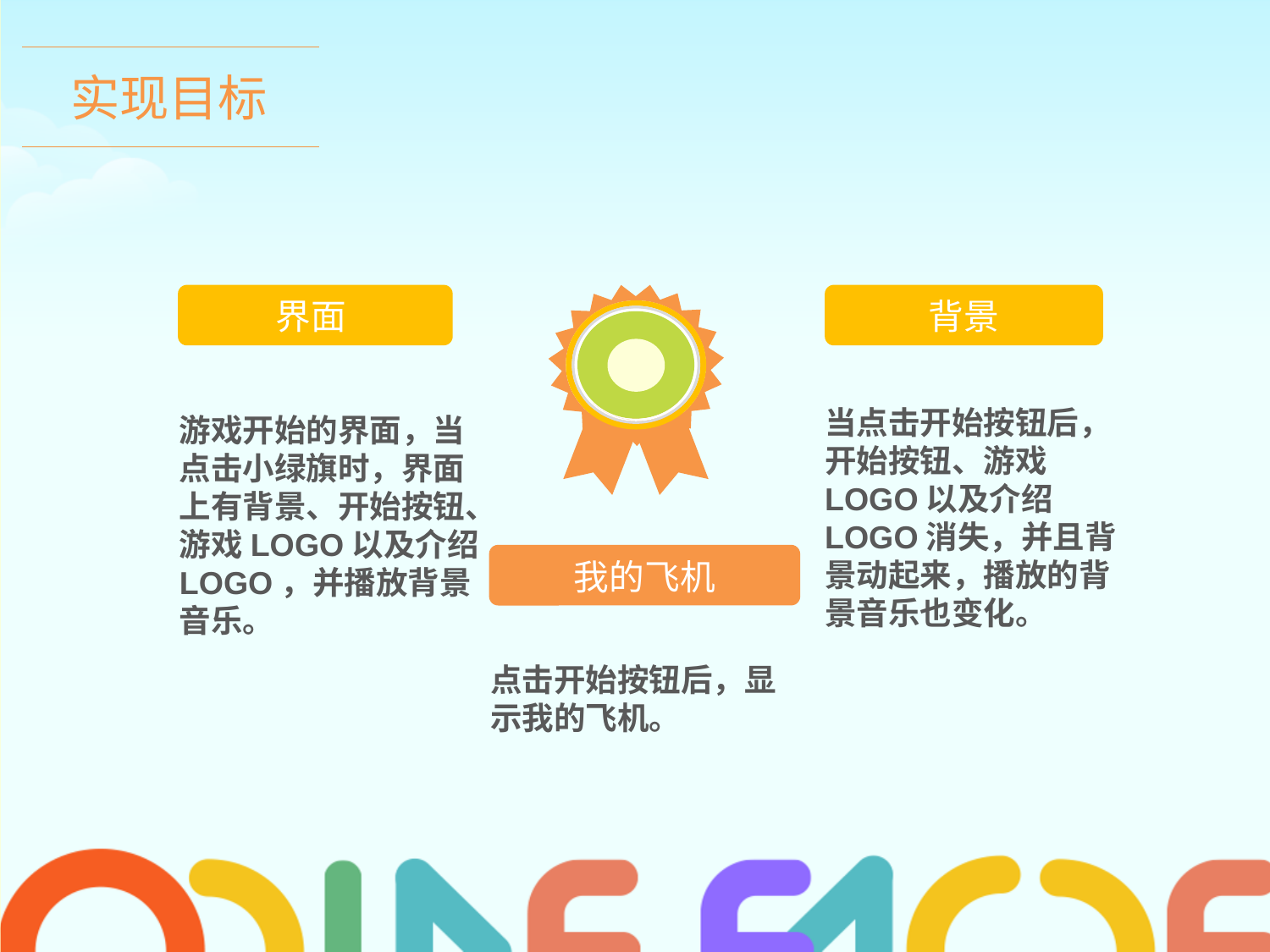

实现目标

背景

界面
当点击开始按钮后，开始按钮、游戏LOGO以及介绍LOGO消失，并且背景动起来，播放的背景音乐也变化。
游戏开始的界面，当点击小绿旗时，界面上有背景、开始按钮、游戏LOGO以及介绍LOGO，并播放背景音乐。

我的飞机
点击开始按钮后，显示我的飞机。